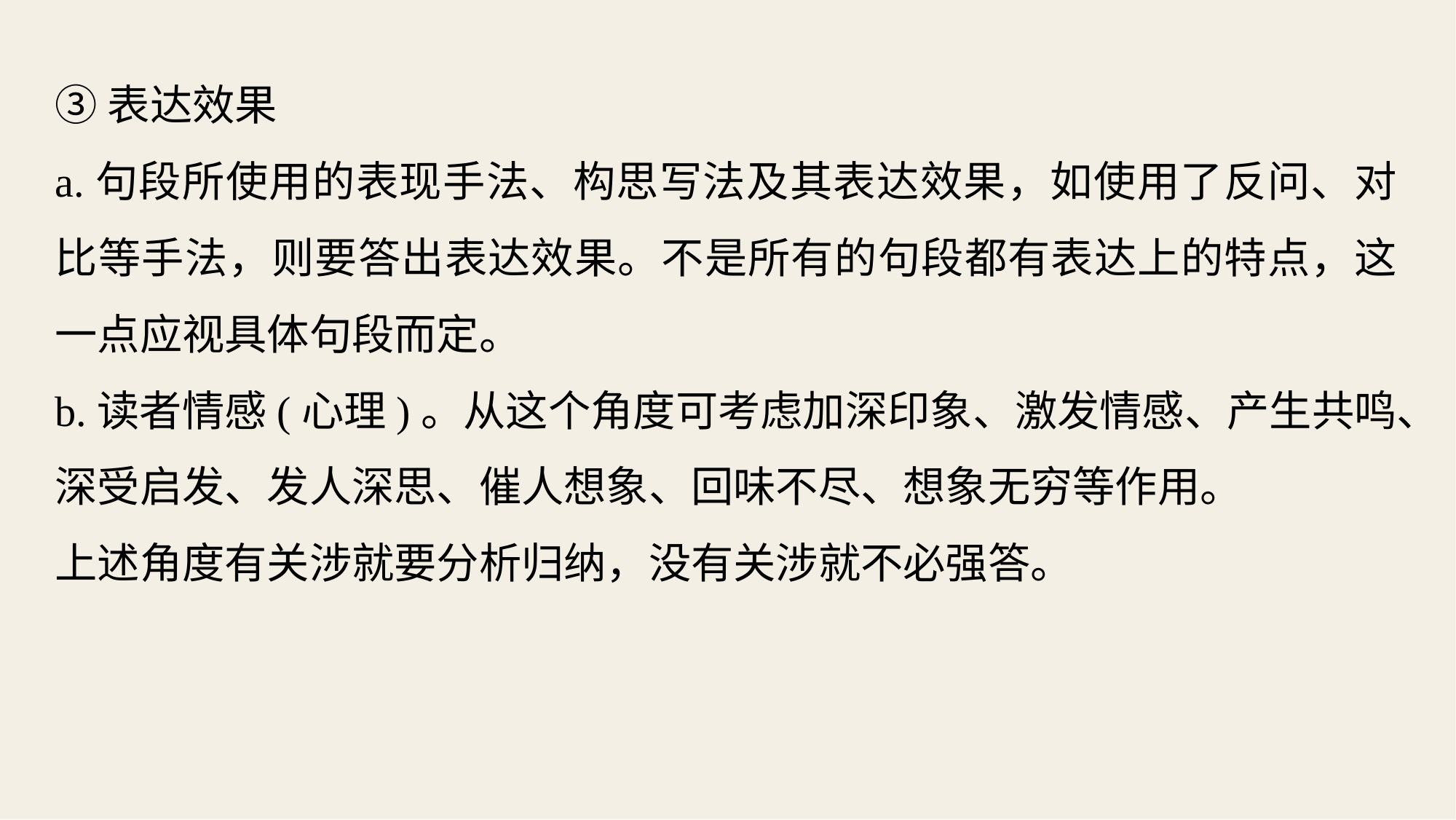

③表达效果
a.句段所使用的表现手法、构思写法及其表达效果，如使用了反问、对比等手法，则要答出表达效果。不是所有的句段都有表达上的特点，这一点应视具体句段而定。
b.读者情感(心理)。从这个角度可考虑加深印象、激发情感、产生共鸣、深受启发、发人深思、催人想象、回味不尽、想象无穷等作用。
上述角度有关涉就要分析归纳，没有关涉就不必强答。